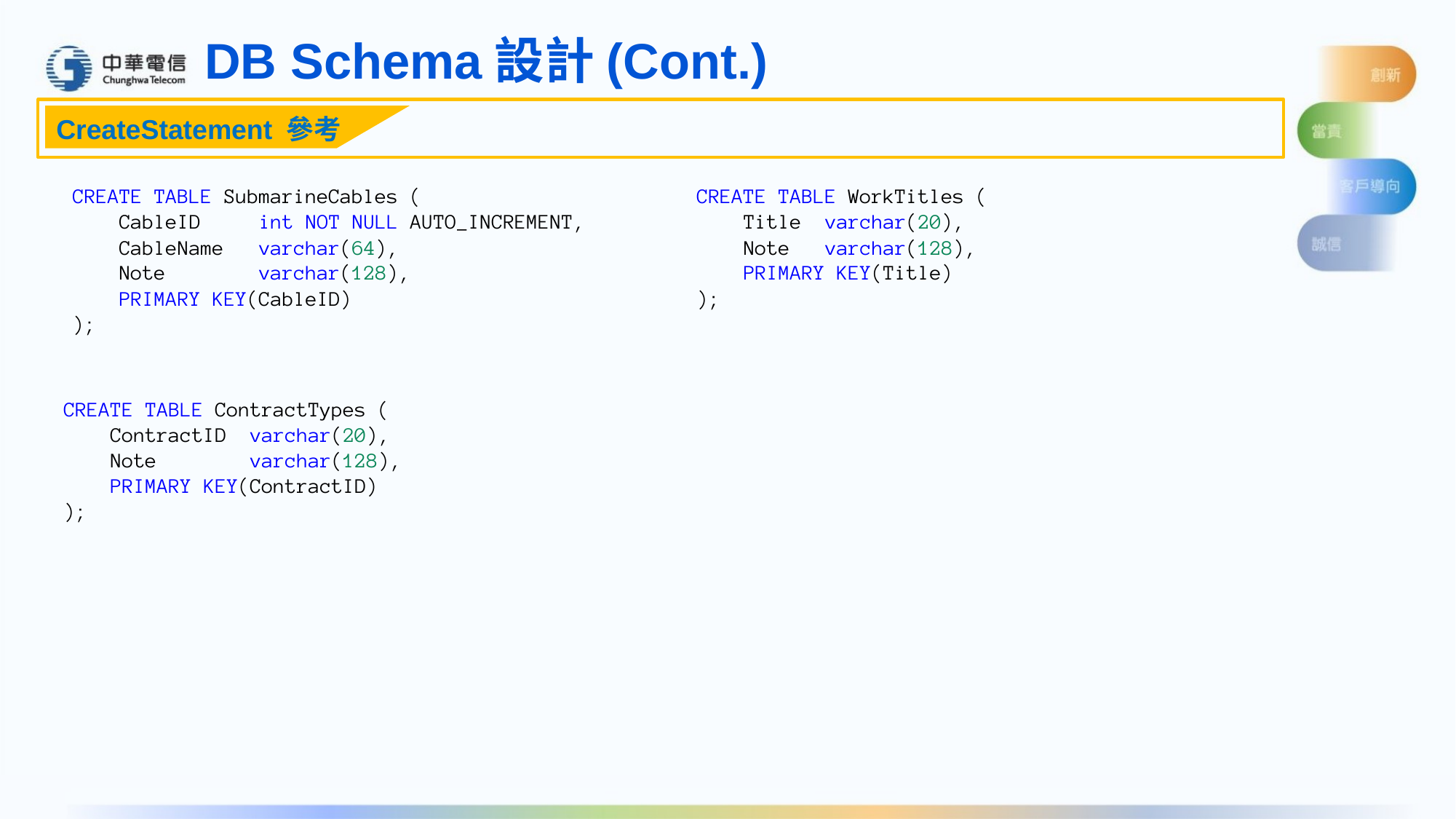

DB Schema設計(Cont.)

CreateStatement 參考
CREATE TABLE SubmarineCables (
    CableID     int NOT NULL AUTO_INCREMENT,
    CableName   varchar(64),
    Note        varchar(128),
    PRIMARY KEY(CableID)
);

CREATE TABLE WorkTitles (
    Title  varchar(20),
    Note   varchar(128),
    PRIMARY KEY(Title)
);

CREATE TABLE ContractTypes (
    ContractID  varchar(20),
    Note        varchar(128),
    PRIMARY KEY(ContractID)
);